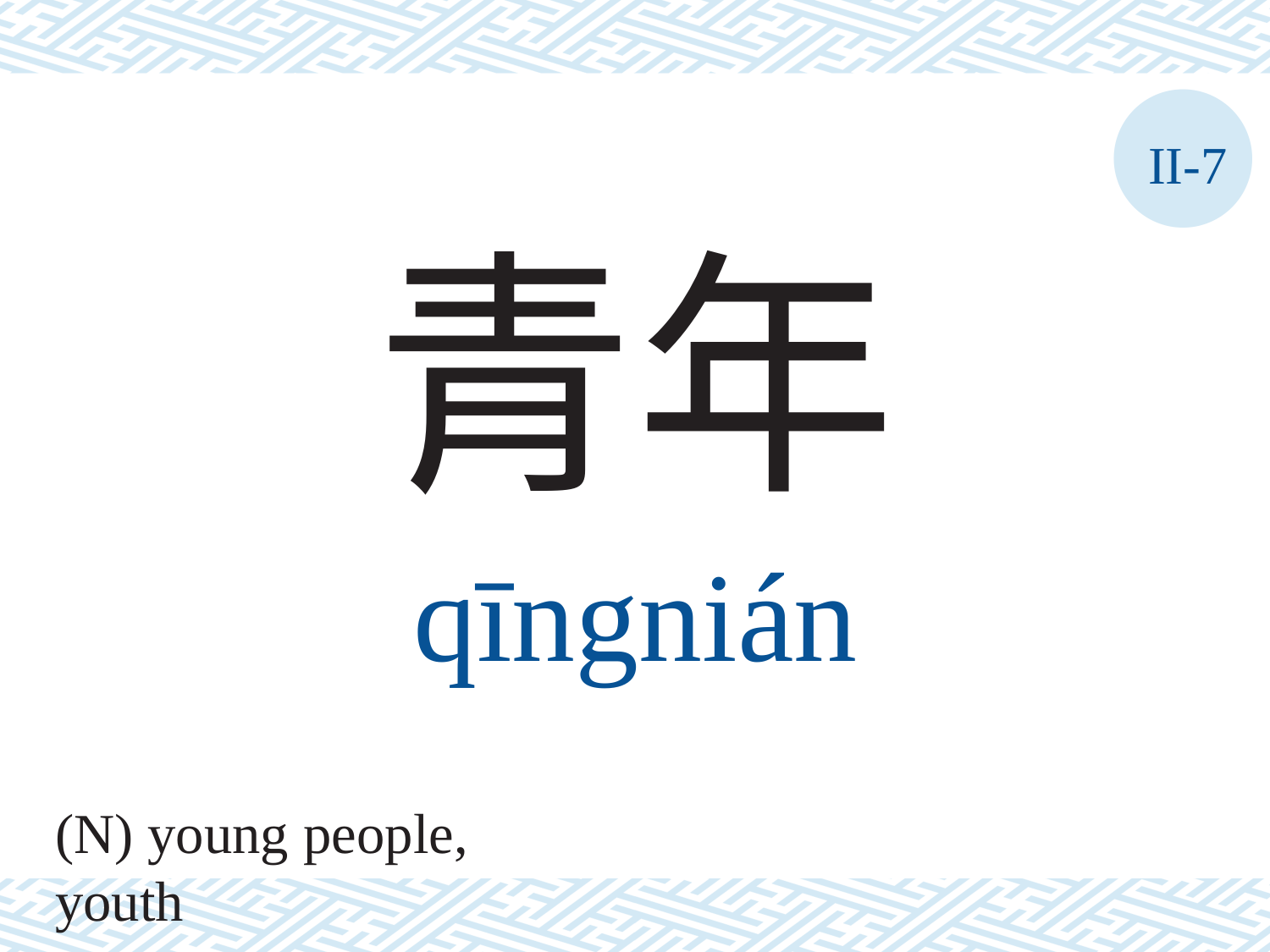

II-7
青年
qīngnián
(N) young people, youth